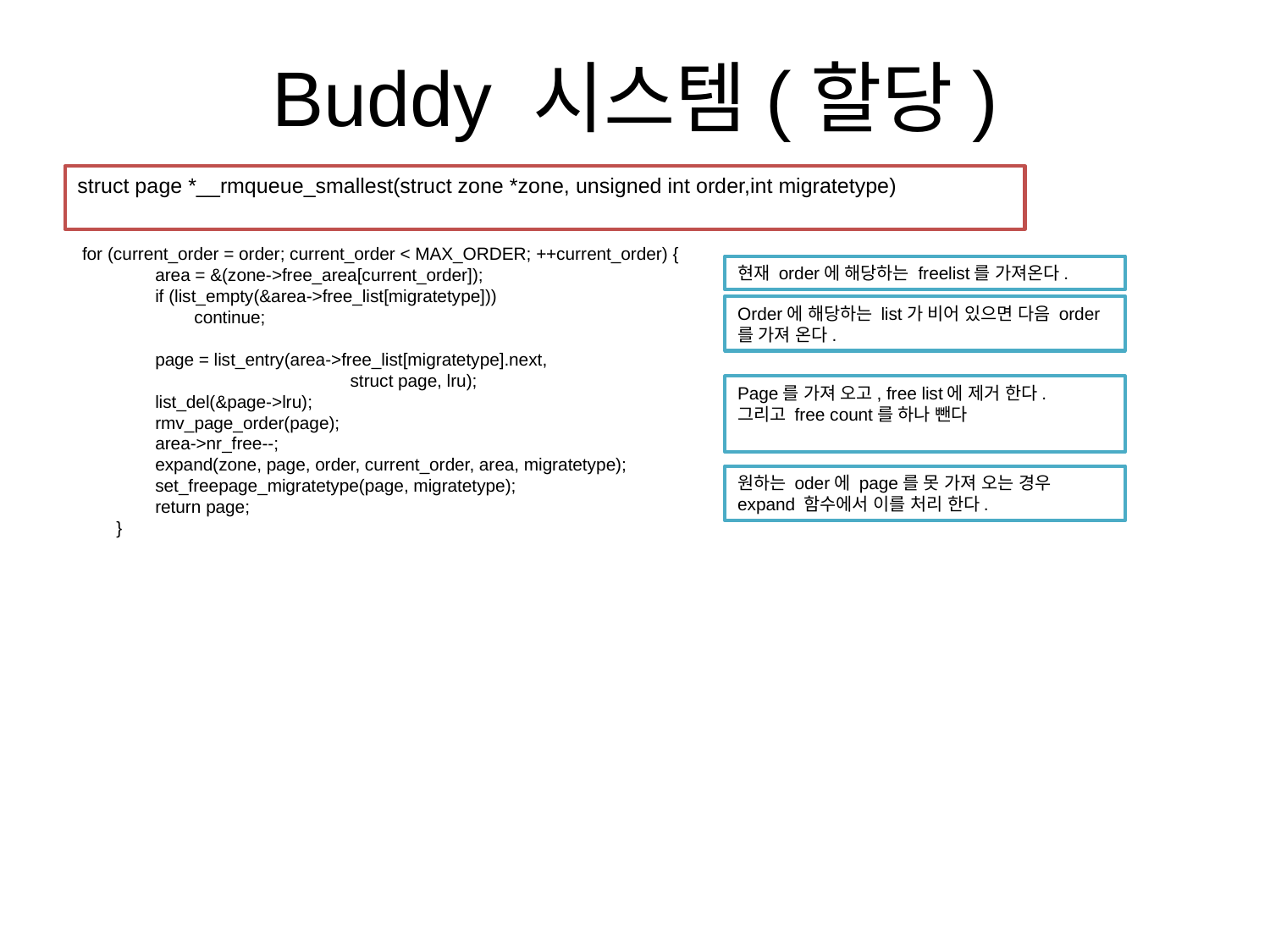

# Buddy 시스템(할당)
struct page *__rmqueue_smallest(struct zone *zone, unsigned int order,int migratetype)

 for (current_order = order; current_order < MAX_ORDER; ++current_order) {
                area = &(zone->free_area[current_order]);
                if (list_empty(&area->free_list[migratetype]))
                        continue;

                page = list_entry(area->free_list[migratetype].next,
                                                        struct page, lru);
                list_del(&page->lru);
                rmv_page_order(page);
                area->nr_free--;
                expand(zone, page, order, current_order, area, migratetype);
                set_freepage_migratetype(page, migratetype);
                return page;
        }
현재 order에 해당하는 freelist를 가져온다.
Order에 해당하는 list가 비어 있으면 다음 order를 가져 온다.
Page를 가져 오고, free list에 제거 한다.
그리고 free count를 하나 뺀다

원하는 oder에 page를 못 가져 오는 경우 expand 함수에서 이를 처리 한다.